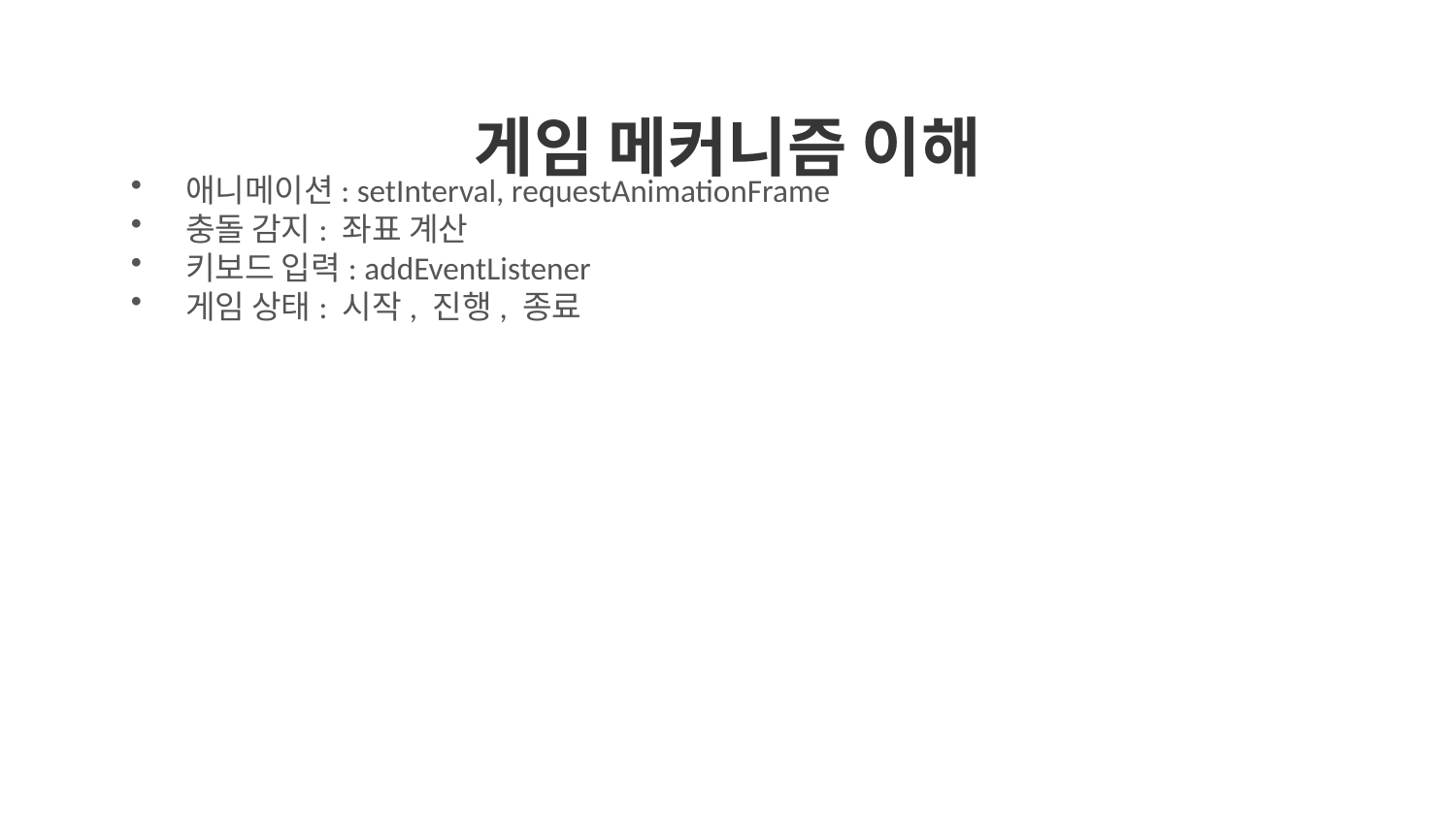

게임 메커니즘 이해
애니메이션: setInterval, requestAnimationFrame
충돌 감지: 좌표 계산
키보드 입력: addEventListener
게임 상태: 시작, 진행, 종료